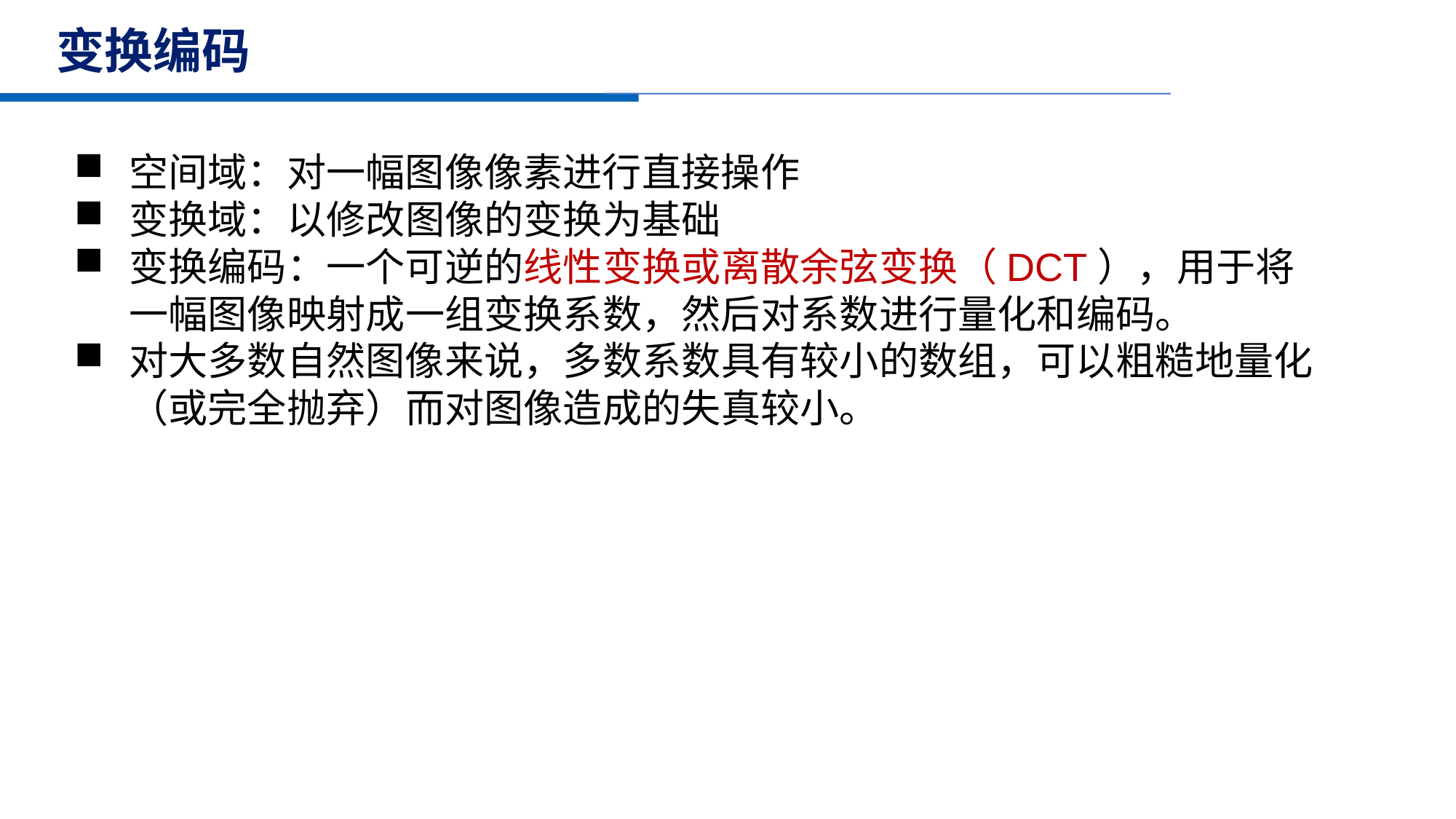

# 变换编码
空间域：对一幅图像像素进行直接操作
变换域：以修改图像的变换为基础
变换编码：一个可逆的线性变换或离散余弦变换（DCT），用于将一幅图像映射成一组变换系数，然后对系数进行量化和编码。
对大多数自然图像来说，多数系数具有较小的数组，可以粗糙地量化（或完全抛弃）而对图像造成的失真较小。